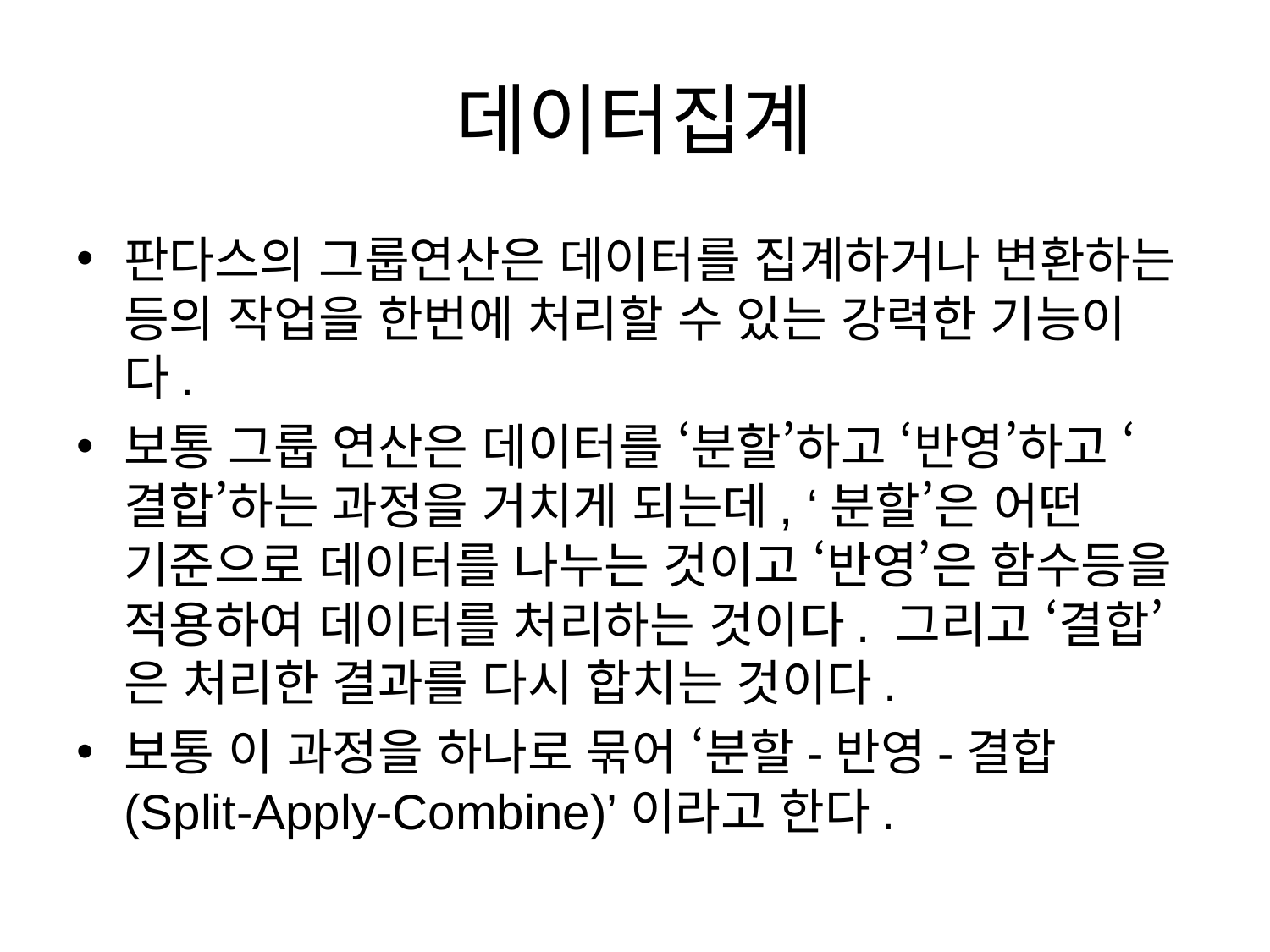

# 데이터집계
판다스의 그룹연산은 데이터를 집계하거나 변환하는 등의 작업을 한번에 처리할 수 있는 강력한 기능이다.
보통 그룹 연산은 데이터를 ‘분할’하고 ‘반영’하고 ‘결합’하는 과정을 거치게 되는데, ‘분할’은 어떤 기준으로 데이터를 나누는 것이고 ‘반영’은 함수등을 적용하여 데이터를 처리하는 것이다. 그리고 ‘결합’은 처리한 결과를 다시 합치는 것이다.
보통 이 과정을 하나로 묶어 ‘분할-반영-결합(Split-Apply-Combine)’이라고 한다.